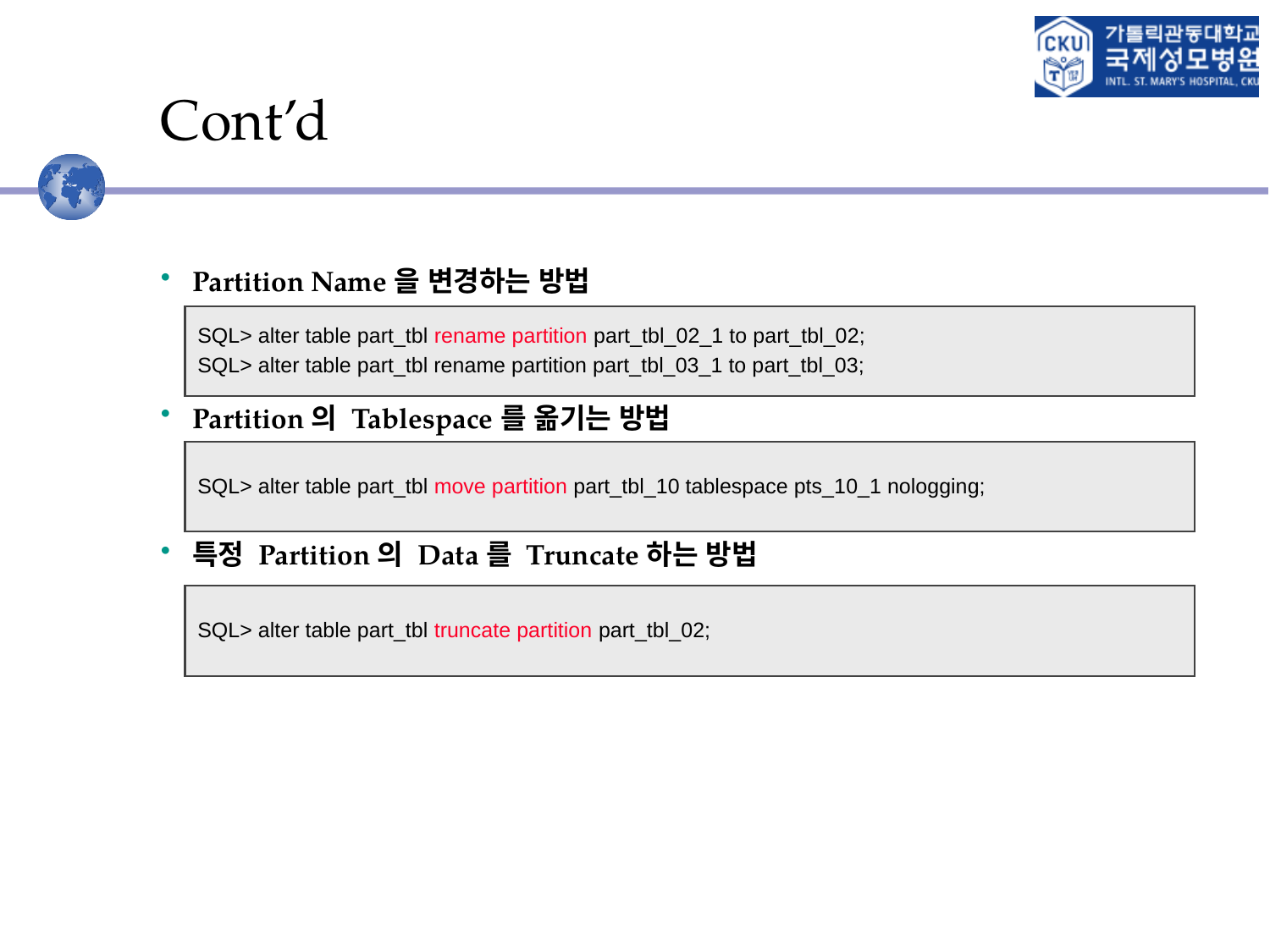

# Cont’d

Partition Name을 변경하는 방법

Partition의 Tablespace를 옮기는 방법

특정 Partition의 Data를 Truncate하는 방법

SQL> alter table part_tbl rename partition part_tbl_02_1 to part_tbl_02;
SQL> alter table part_tbl rename partition part_tbl_03_1 to part_tbl_03;
SQL> alter table part_tbl move partition part_tbl_10 tablespace pts_10_1 nologging;
SQL> alter table part_tbl truncate partition part_tbl_02;